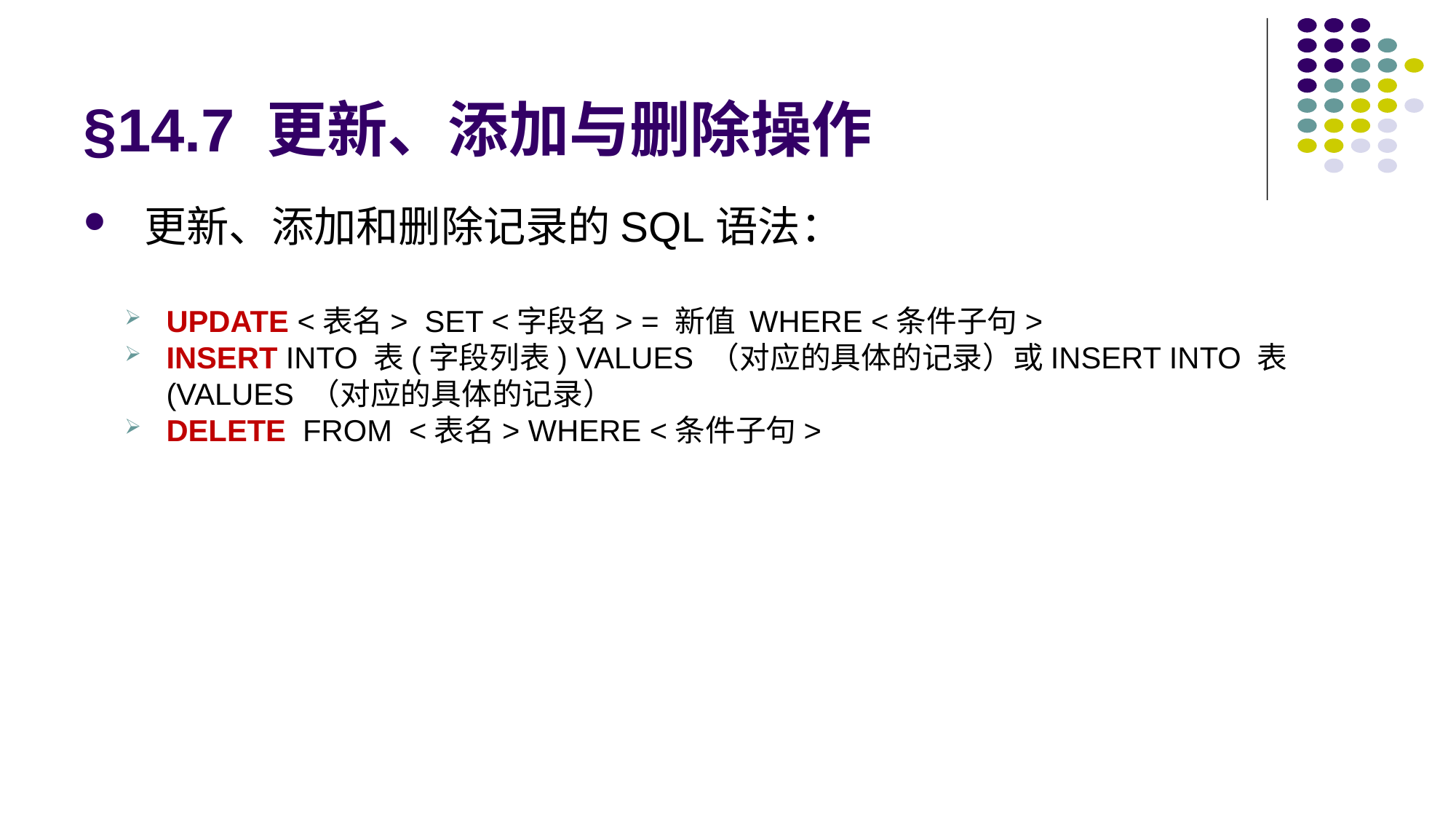

# §14.7 更新、添加与删除操作
 更新、添加和删除记录的SQL语法：

UPDATE <表名>  SET <字段名> = 新值 WHERE <条件子句>
INSERT INTO 表(字段列表) VALUES （对应的具体的记录）或INSERT INTO 表(VALUES （对应的具体的记录）
DELETE  FROM  <表名> WHERE <条件子句>

43